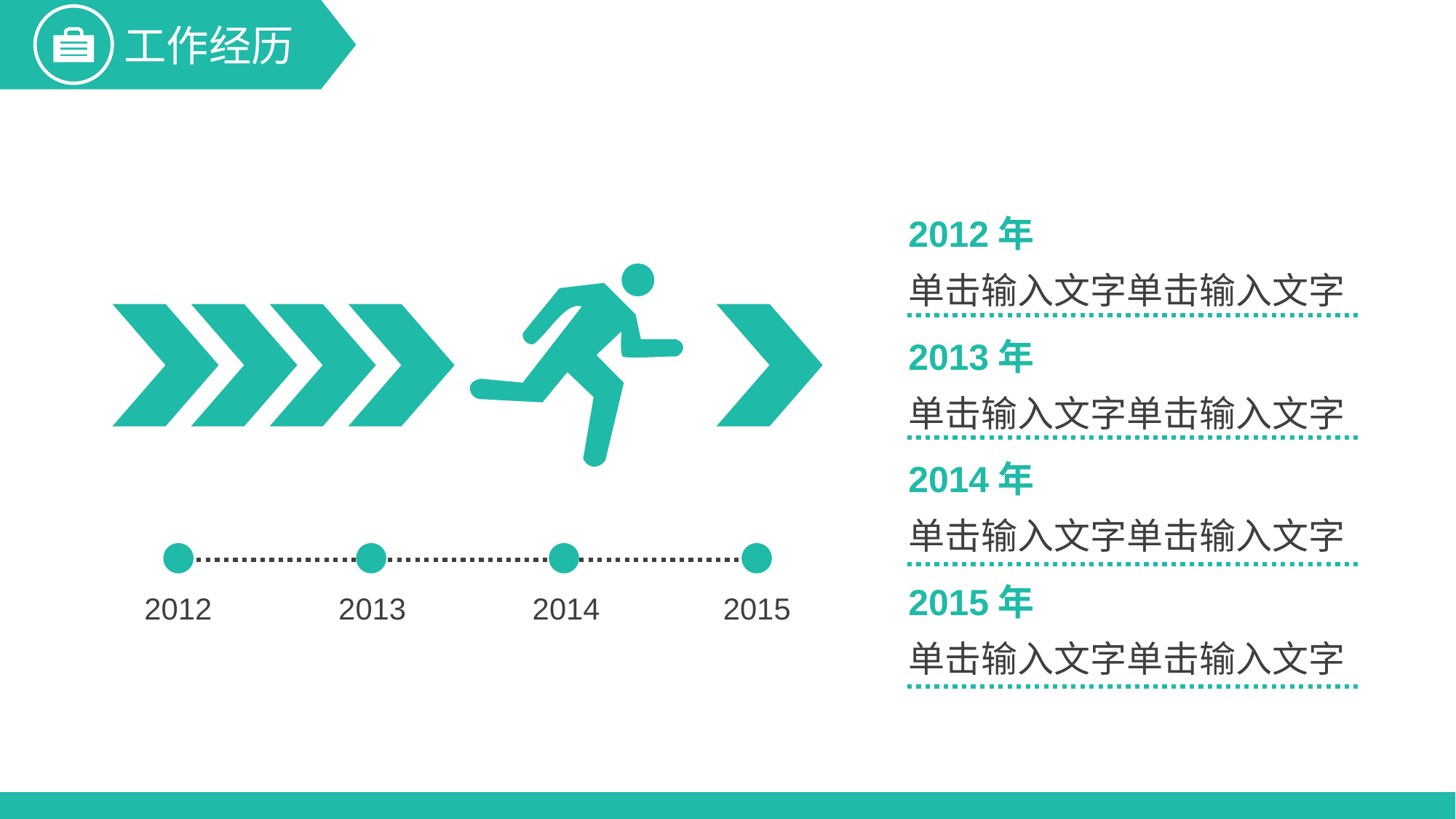

2012年
单击输入文字单击输入文字
2013年
单击输入文字单击输入文字
2014年
单击输入文字单击输入文字
2015年
单击输入文字单击输入文字

2012
2013
2014
2015